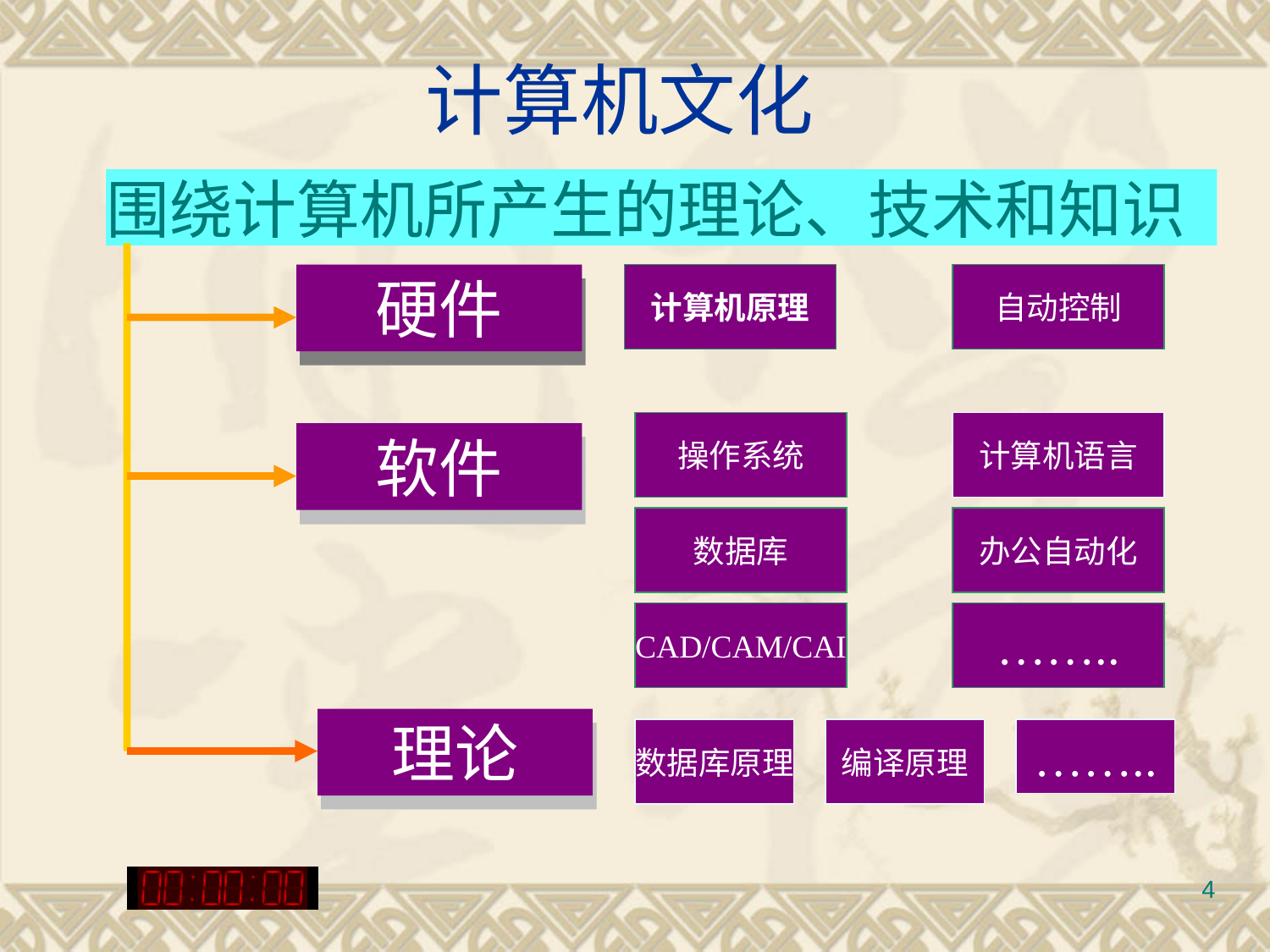

# 计算机文化
围绕计算机所产生的理论、技术和知识

硬件
计算机原理
自动控制

操作系统
计算机语言
软件

数据库
办公自动化
CAD/CAM/CAI
……..
理论
数据库原理
编译原理
……..

4